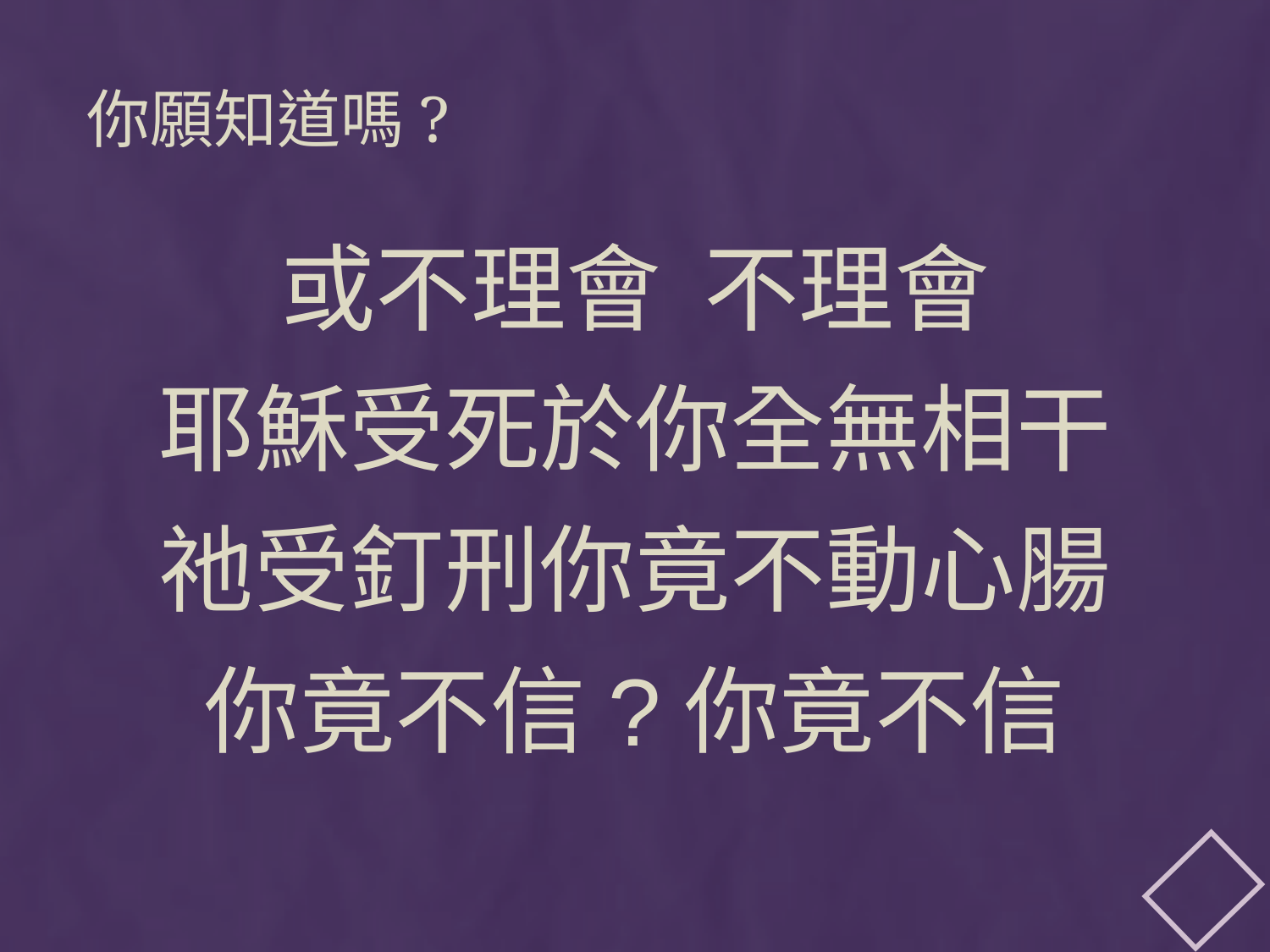

# 你願知道嗎?
或不理會  不理會
耶穌受死於你全無相干
祂受釘刑你竟不動心腸
你竟不信?你竟不信